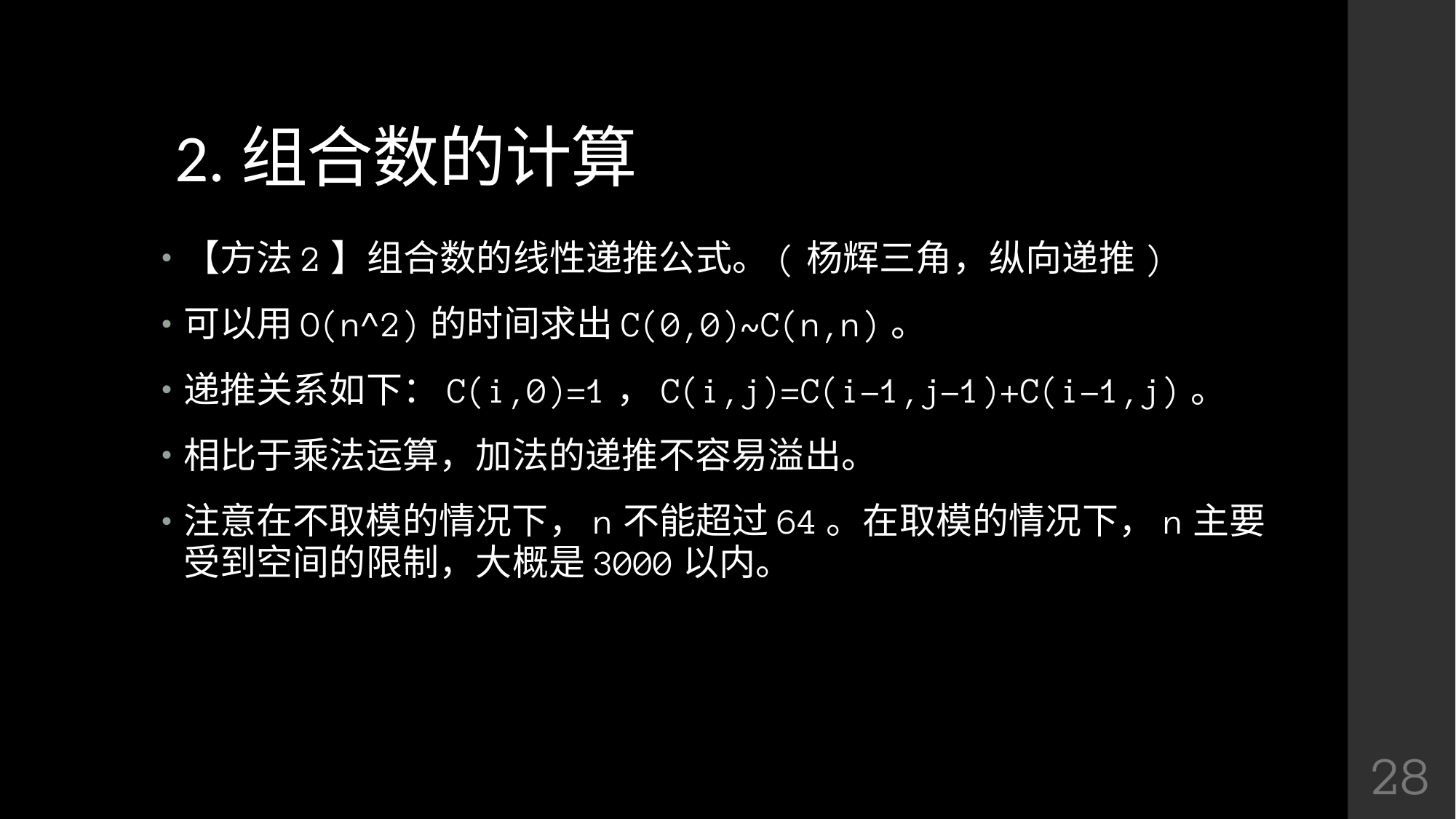

# 2.组合数的计算
【方法2】组合数的线性递推公式。(杨辉三角，纵向递推)
可以用O(n^2)的时间求出C(0,0)~C(n,n)。
递推关系如下：C(i,0)=1，C(i,j)=C(i-1,j-1)+C(i-1,j)。
相比于乘法运算，加法的递推不容易溢出。
注意在不取模的情况下，n不能超过64。在取模的情况下，n主要受到空间的限制，大概是3000以内。
28